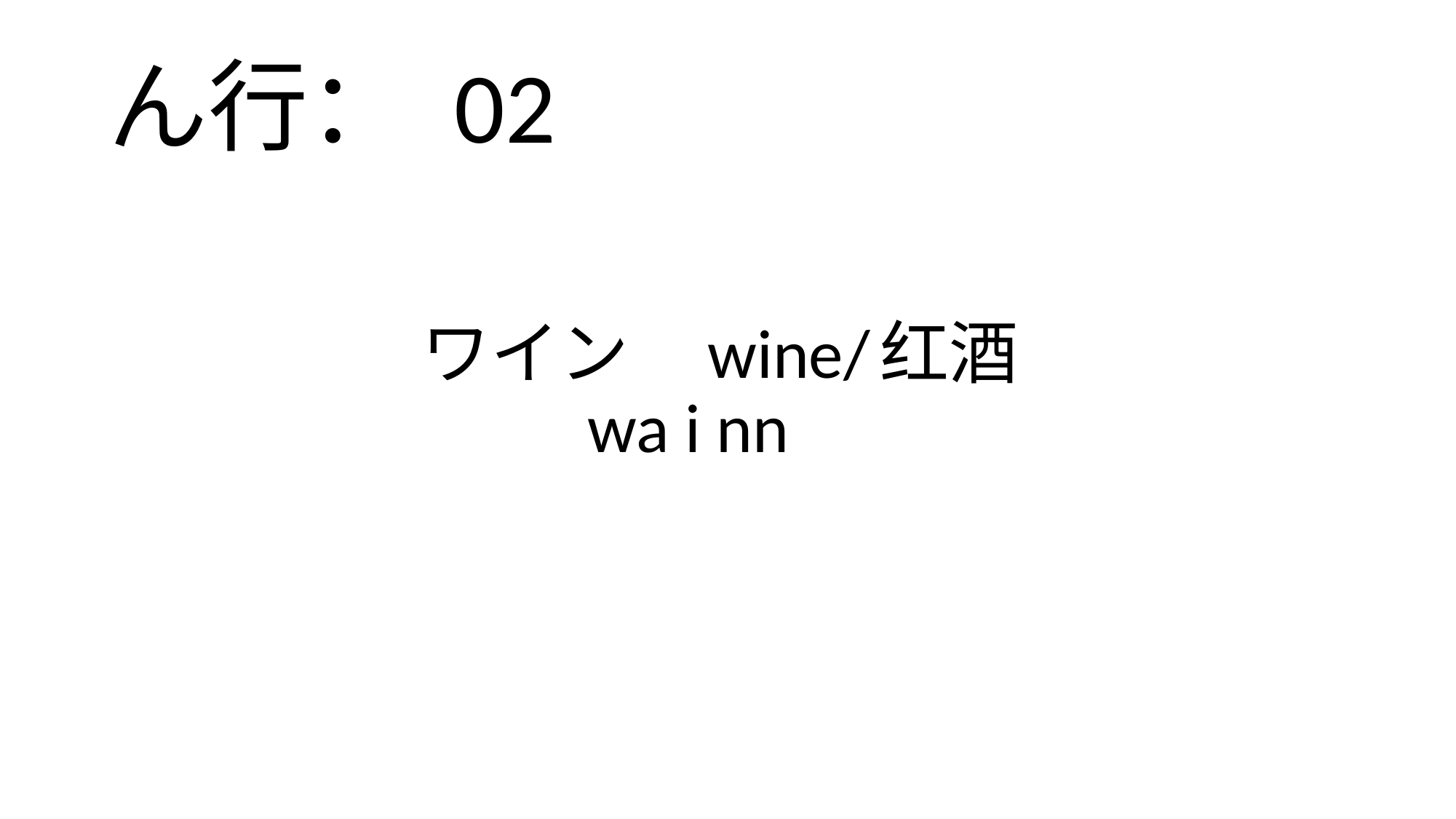

ん行： 02
# ワイン　wine/红酒 wa i nn